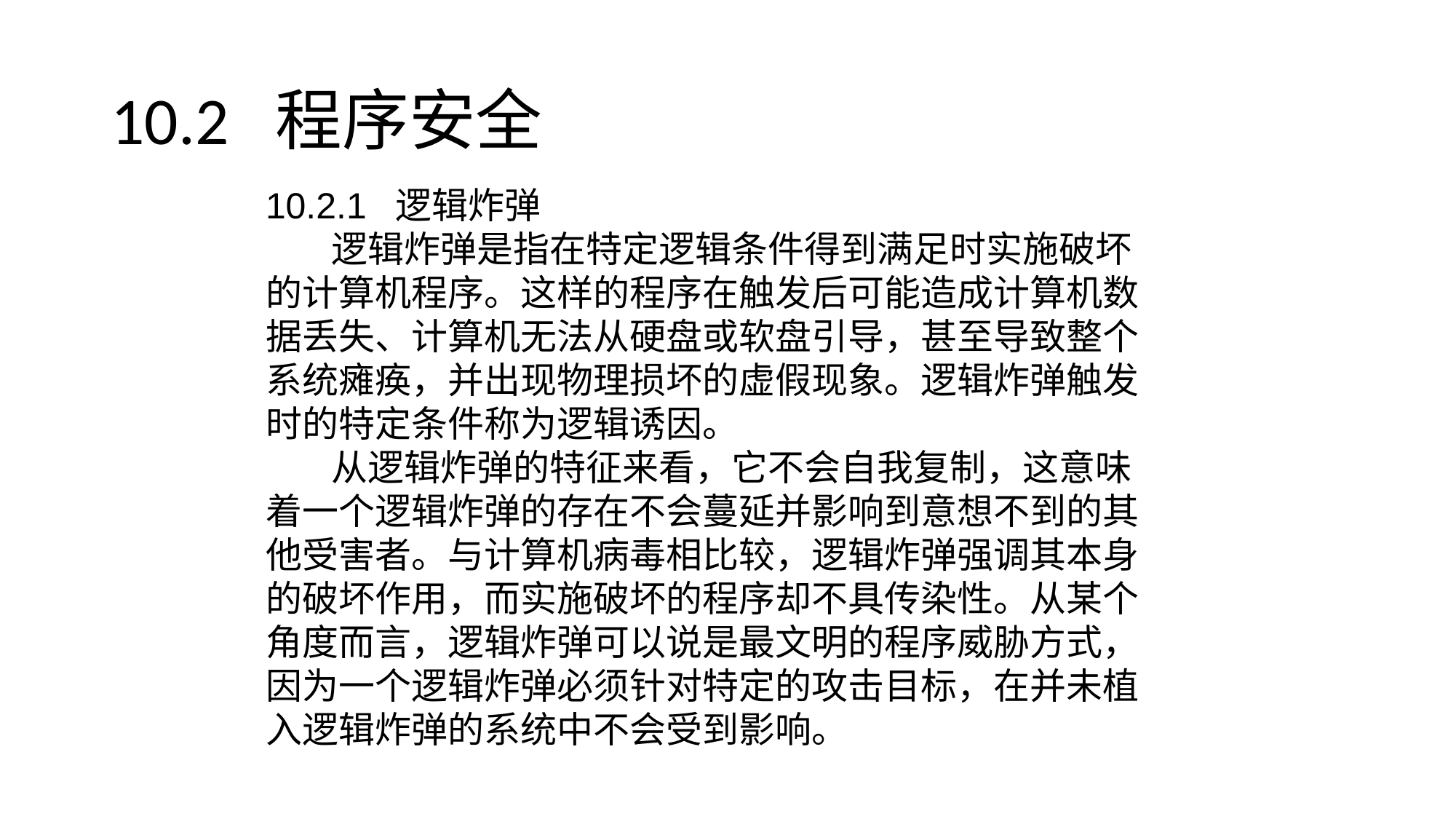

10.2  程序安全
10.2.1  逻辑炸弹
       逻辑炸弹是指在特定逻辑条件得到满足时实施破坏的计算机程序。这样的程序在触发后可能造成计算机数据丢失、计算机无法从硬盘或软盘引导，甚至导致整个系统瘫痪，并出现物理损坏的虚假现象。逻辑炸弹触发时的特定条件称为逻辑诱因。
       从逻辑炸弹的特征来看，它不会自我复制，这意味着一个逻辑炸弹的存在不会蔓延并影响到意想不到的其他受害者。与计算机病毒相比较，逻辑炸弹强调其本身的破坏作用，而实施破坏的程序却不具传染性。从某个角度而言，逻辑炸弹可以说是最文明的程序威胁方式，因为一个逻辑炸弹必须针对特定的攻击目标，在并未植入逻辑炸弹的系统中不会受到影响。
2